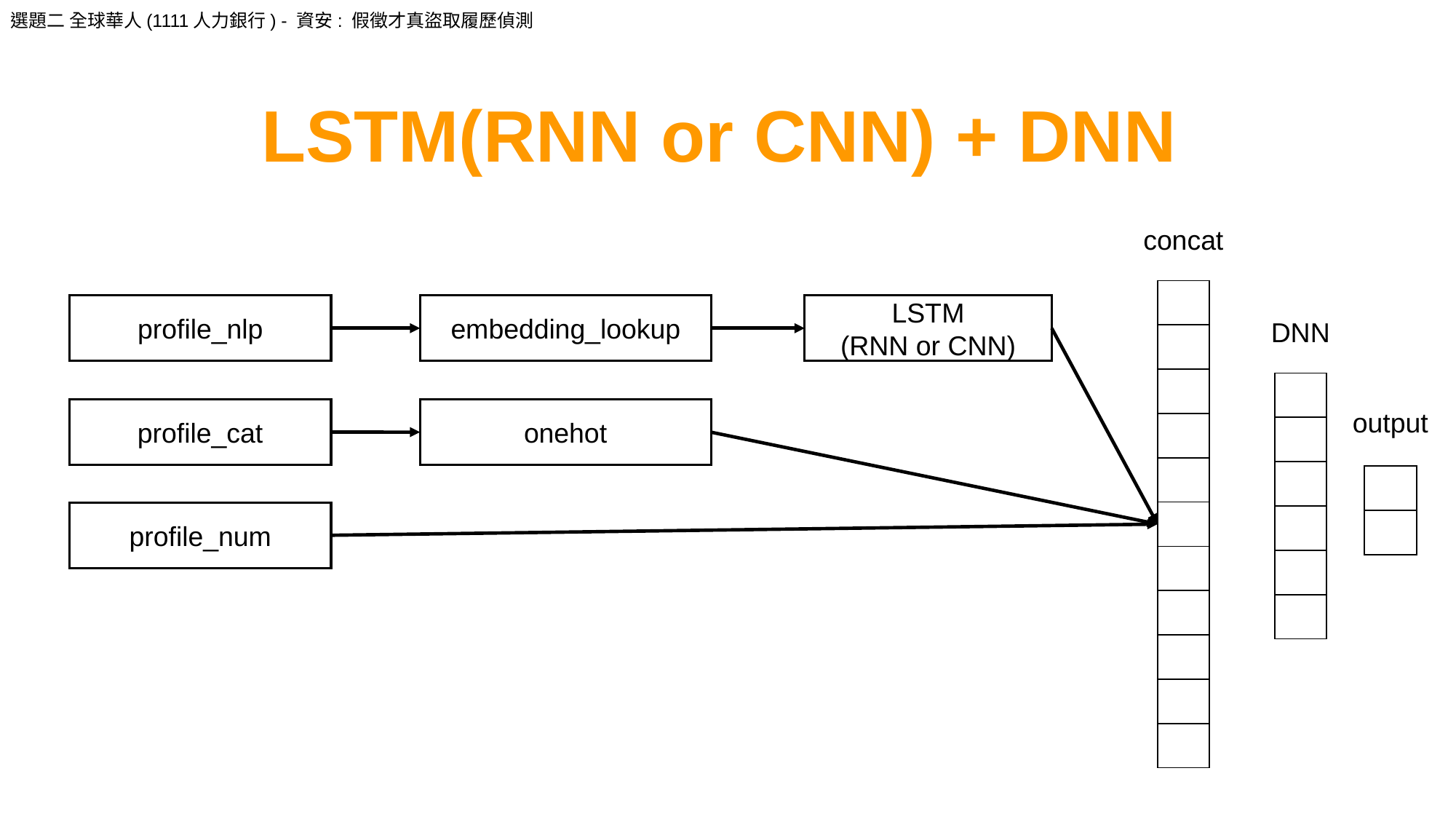

選題二 全球華人(1111人力銀行) - 資安: 假徵才真盜取履歷偵測
# LSTM(RNN or CNN) + DNN
concat
|  |
| --- |
|  |
|  |
|  |
|  |
|  |
|  |
|  |
|  |
|  |
|  |
profile_nlp
embedding_lookup
LSTM
(RNN or CNN)
DNN
|  |
| --- |
|  |
|  |
|  |
|  |
|  |
profile_cat
onehot
output
|  |
| --- |
|  |
profile_num